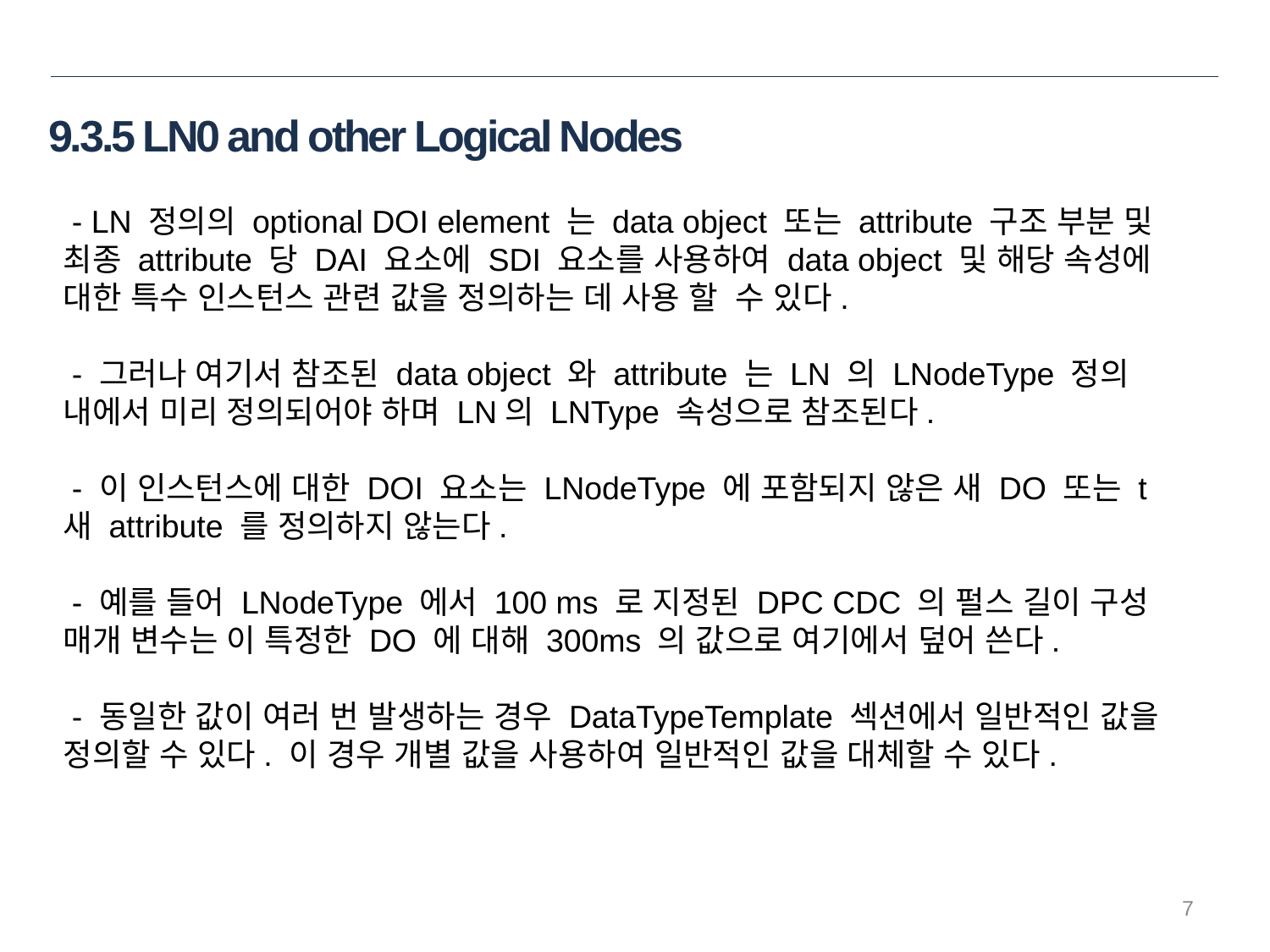

9.3.5 LN0 and other Logical Nodes

 - LN 정의의 optional DOI element 는 data object 또는 attribute 구조 부분 및 최종 attribute 당 DAI 요소에 SDI 요소를 사용하여 data object 및 해당 속성에 대한 특수 인스턴스 관련 값을 정의하는 데 사용 할  수 있다.

 - 그러나 여기서 참조된 data object 와 attribute 는 LN 의 LNodeType 정의 내에서 미리 정의되어야 하며 LN의 LNType 속성으로 참조된다.

 - 이 인스턴스에 대한 DOI 요소는 LNodeType 에 포함되지 않은 새 DO 또는 t새 attribute 를 정의하지 않는다.

 - 예를 들어 LNodeType 에서 100 ms 로 지정된 DPC CDC 의 펄스 길이 구성 매개 변수는 이 특정한 DO 에 대해 300ms 의 값으로 여기에서 덮어 쓴다.

 - 동일한 값이 여러 번 발생하는 경우 DataTypeTemplate 섹션에서 일반적인 값을 정의할 수 있다. 이 경우 개별 값을 사용하여 일반적인 값을 대체할 수 있다.

7